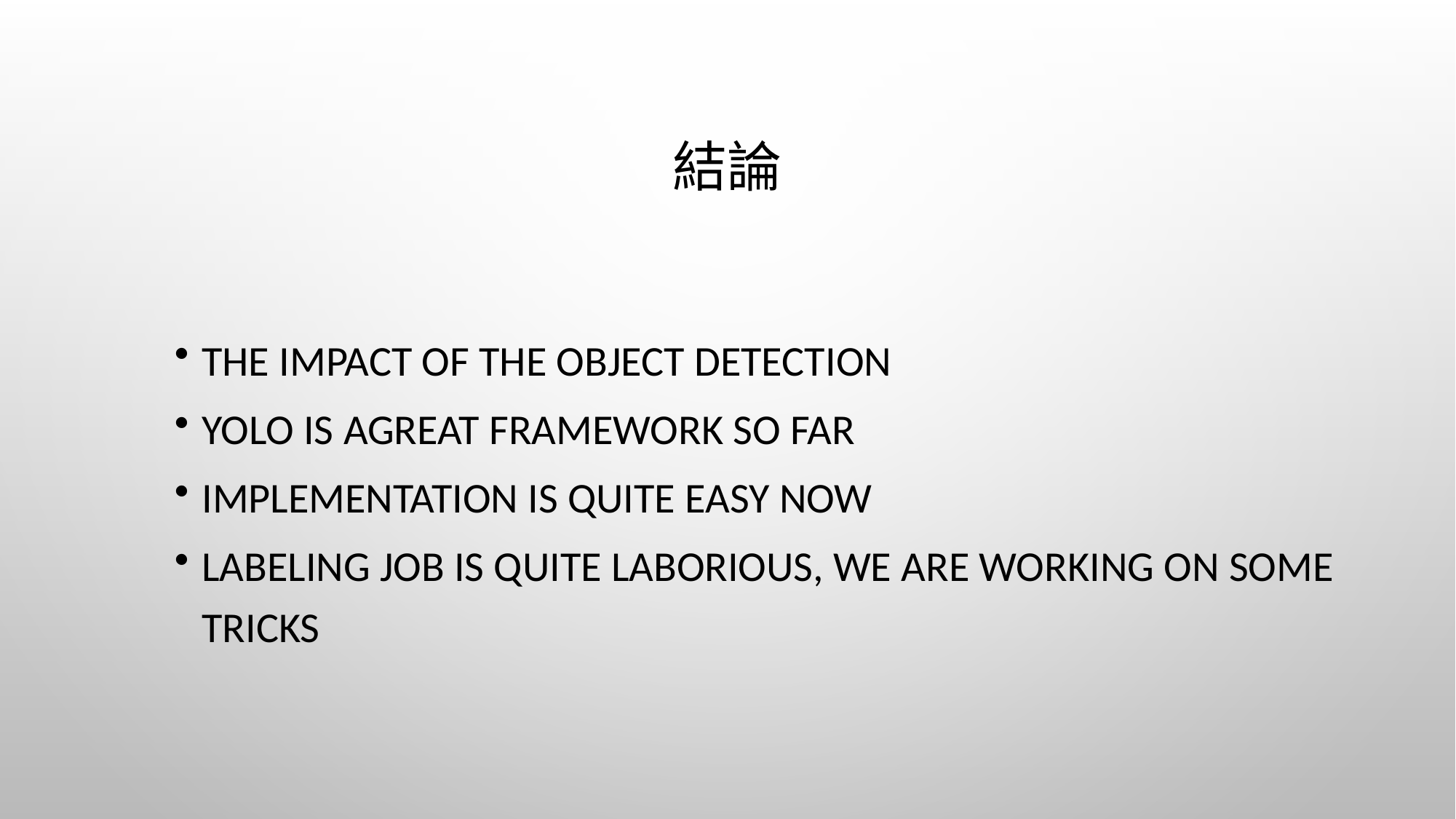

# 結論
The impact of the object detection
YOLO is agreat framework so far
Implementation is quite easy now
Labeling job is quite laborious, we are working on some tricks